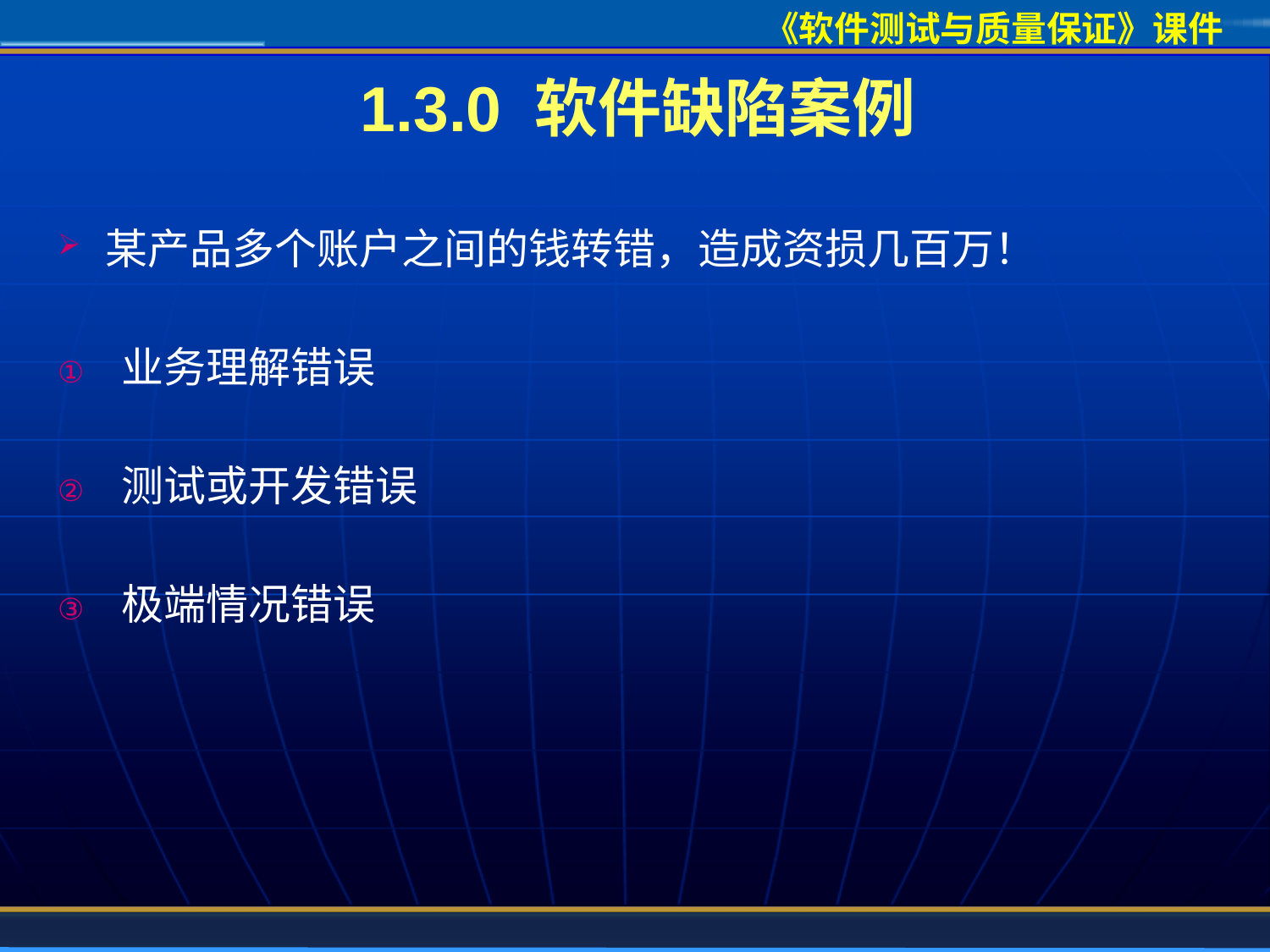

# 1.3.0 软件缺陷案例
某产品多个账户之间的钱转错，造成资损几百万！

业务理解错误

测试或开发错误

极端情况错误